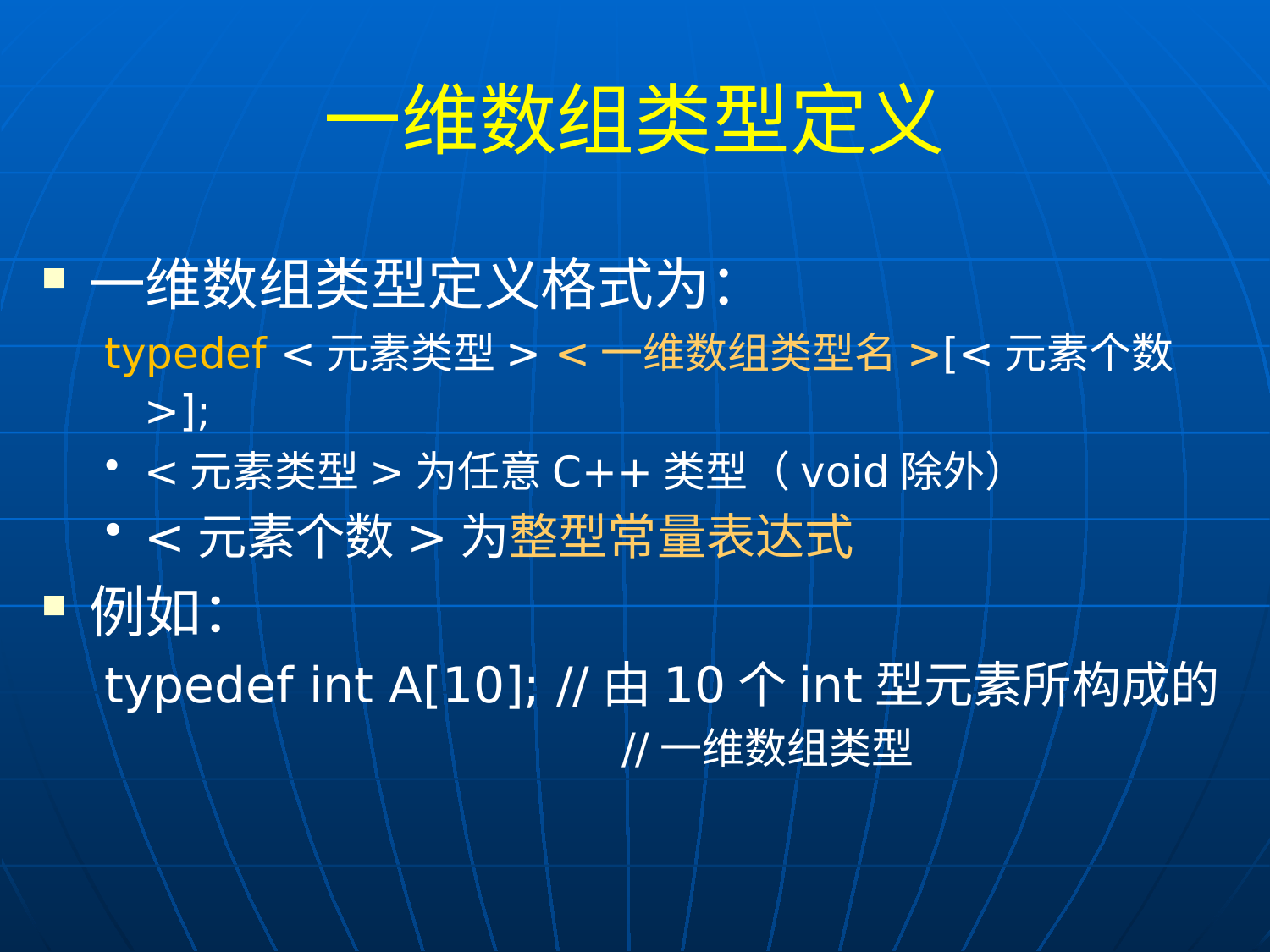

# 一维数组类型定义
一维数组类型定义格式为：
typedef <元素类型> <一维数组类型名>[<元素个数>];
<元素类型>为任意C++类型（void除外）
<元素个数>为整型常量表达式
例如：
typedef int A[10]; //由10个int型元素所构成的
				   //一维数组类型